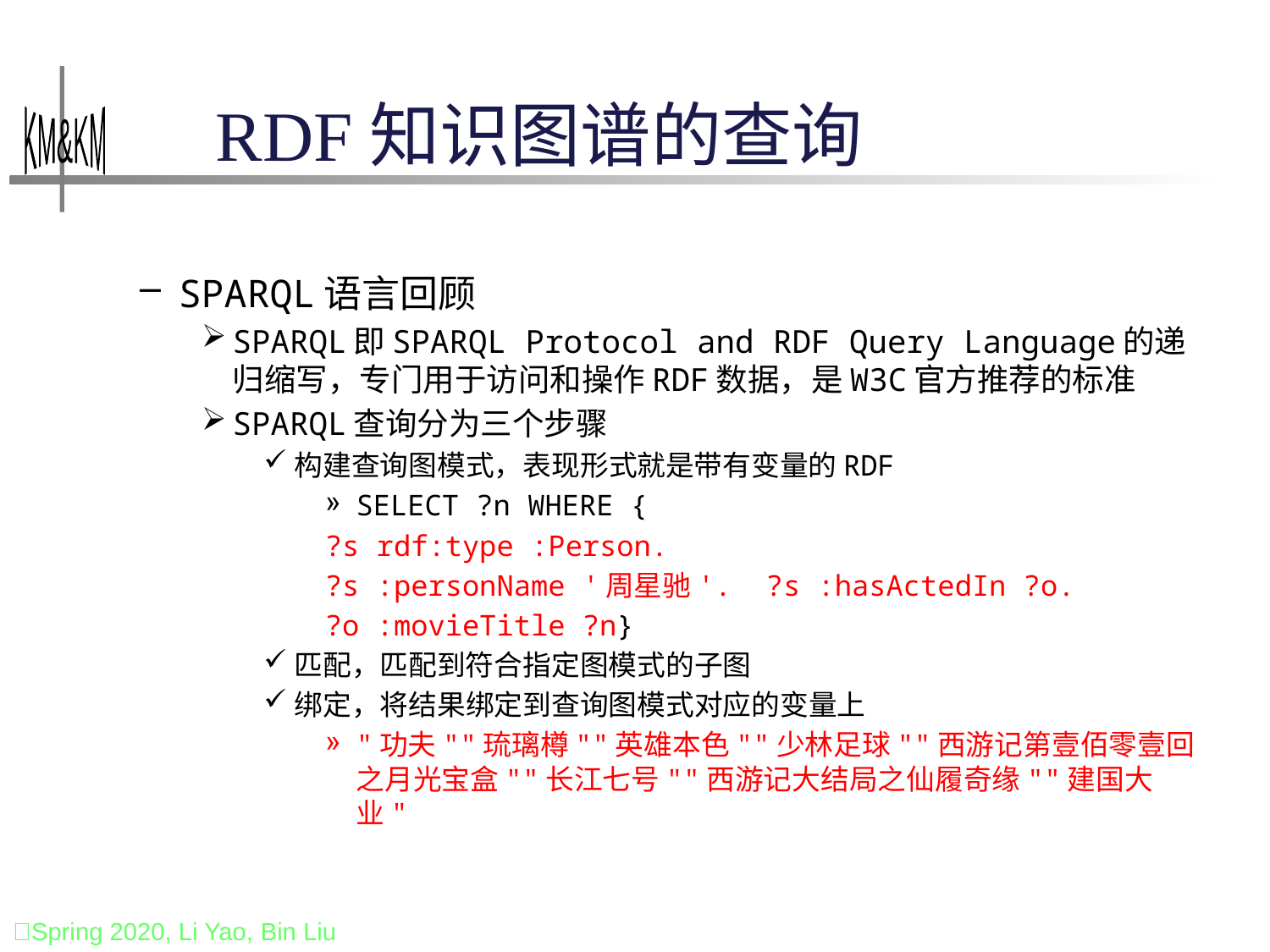

# RDF知识图谱的查询
SPARQL语言回顾
SPARQL即SPARQL Protocol and RDF Query Language的递归缩写，专门用于访问和操作RDF数据，是W3C官方推荐的标准
SPARQL查询分为三个步骤
构建查询图模式，表现形式就是带有变量的RDF
SELECT ?n WHERE {
?s rdf:type :Person.
?s :personName '周星驰'.  ?s :hasActedIn ?o.
?o :movieTitle ?n}
匹配，匹配到符合指定图模式的子图
绑定，将结果绑定到查询图模式对应的变量上
"功夫""琉璃樽""英雄本色""少林足球""西游记第壹佰零壹回之月光宝盒""长江七号""西游记大结局之仙履奇缘""建国大业"